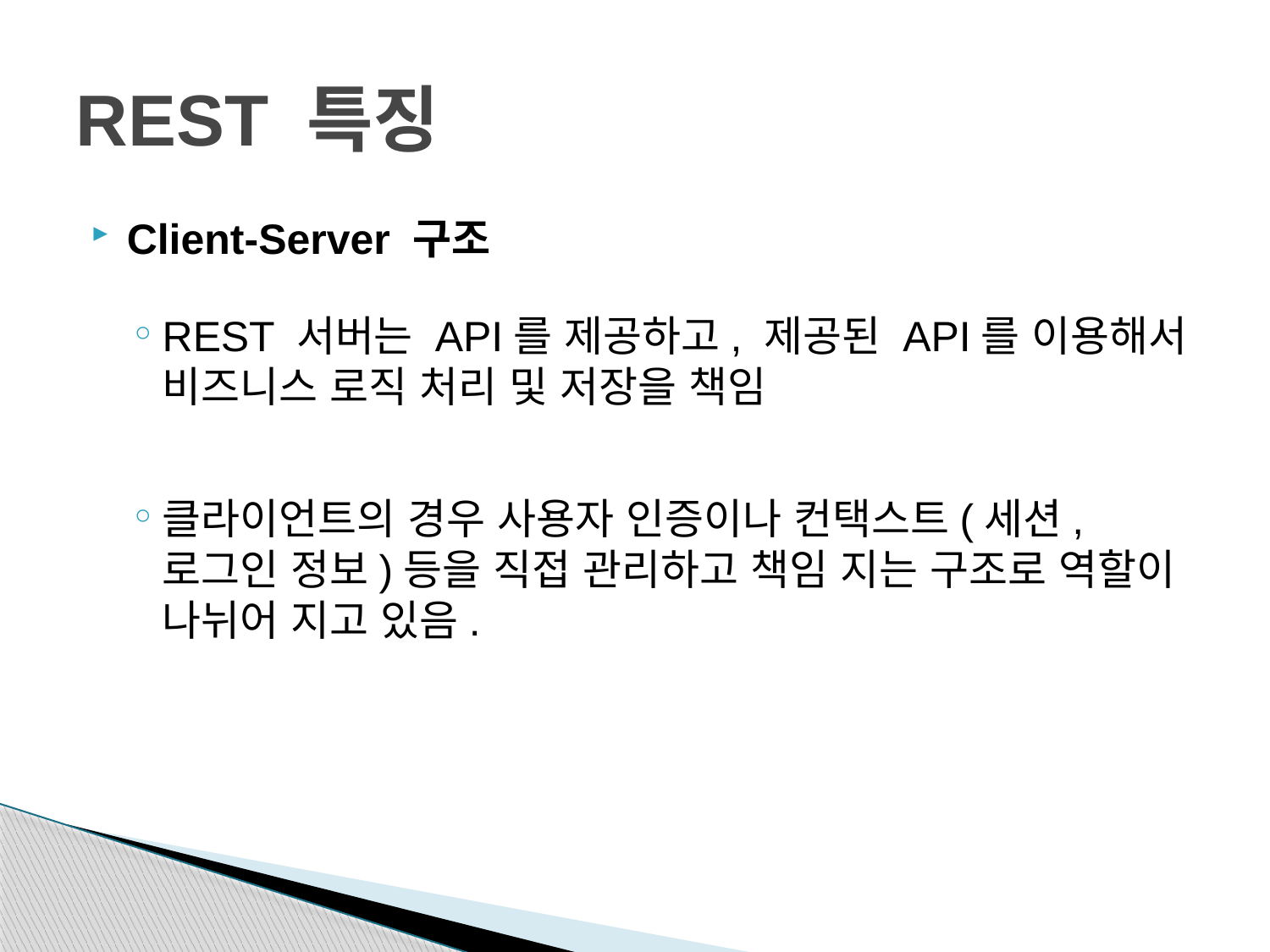

# REST 특징
Client-Server 구조

REST 서버는 API를 제공하고, 제공된 API를 이용해서 비즈니스 로직 처리 및 저장을 책임

클라이언트의 경우 사용자 인증이나 컨택스트(세션,로그인 정보)등을 직접 관리하고 책임 지는 구조로 역할이 나뉘어 지고 있음.